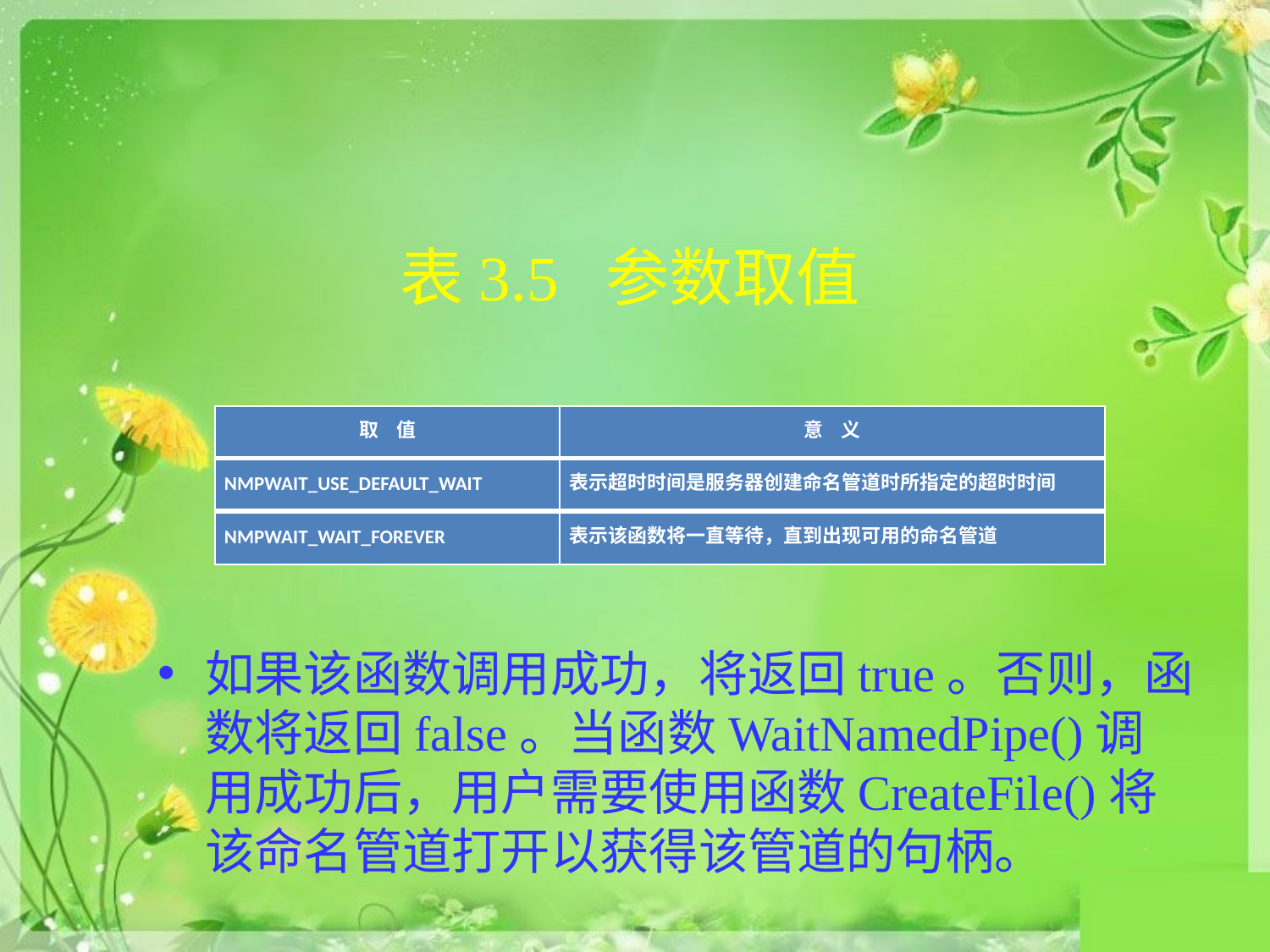

# 表3.5  参数取值
| 取 值 | 意 义 |
| --- | --- |
| NMPWAIT\_USE\_DEFAULT\_WAIT | 表示超时时间是服务器创建命名管道时所指定的超时时间 |
| NMPWAIT\_WAIT\_FOREVER | 表示该函数将一直等待，直到出现可用的命名管道 |
如果该函数调用成功，将返回true。否则，函数将返回false。当函数WaitNamedPipe()调用成功后，用户需要使用函数CreateFile()将该命名管道打开以获得该管道的句柄。